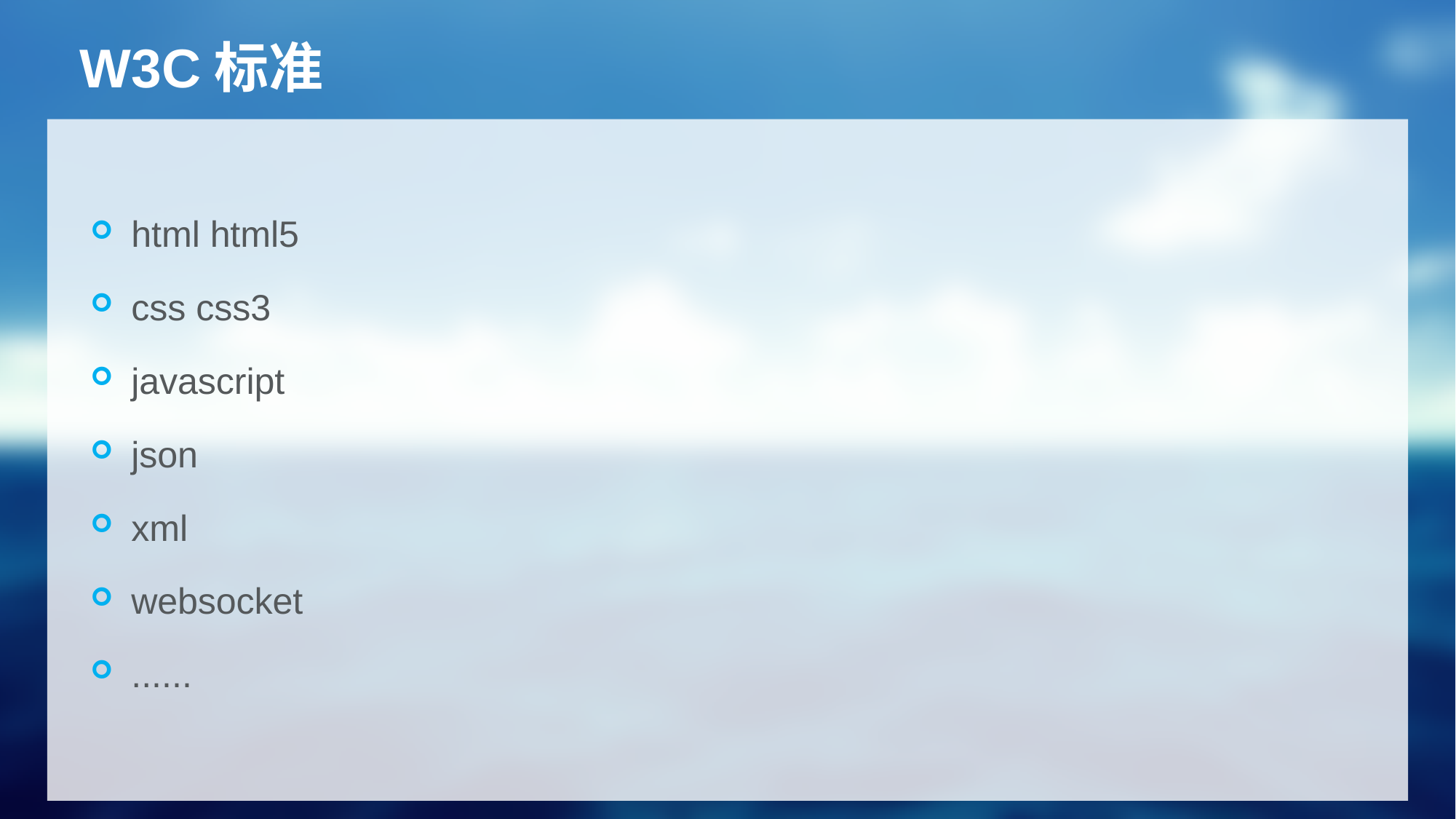

# W3C标准
html html5
css css3
javascript
json
xml
websocket
......